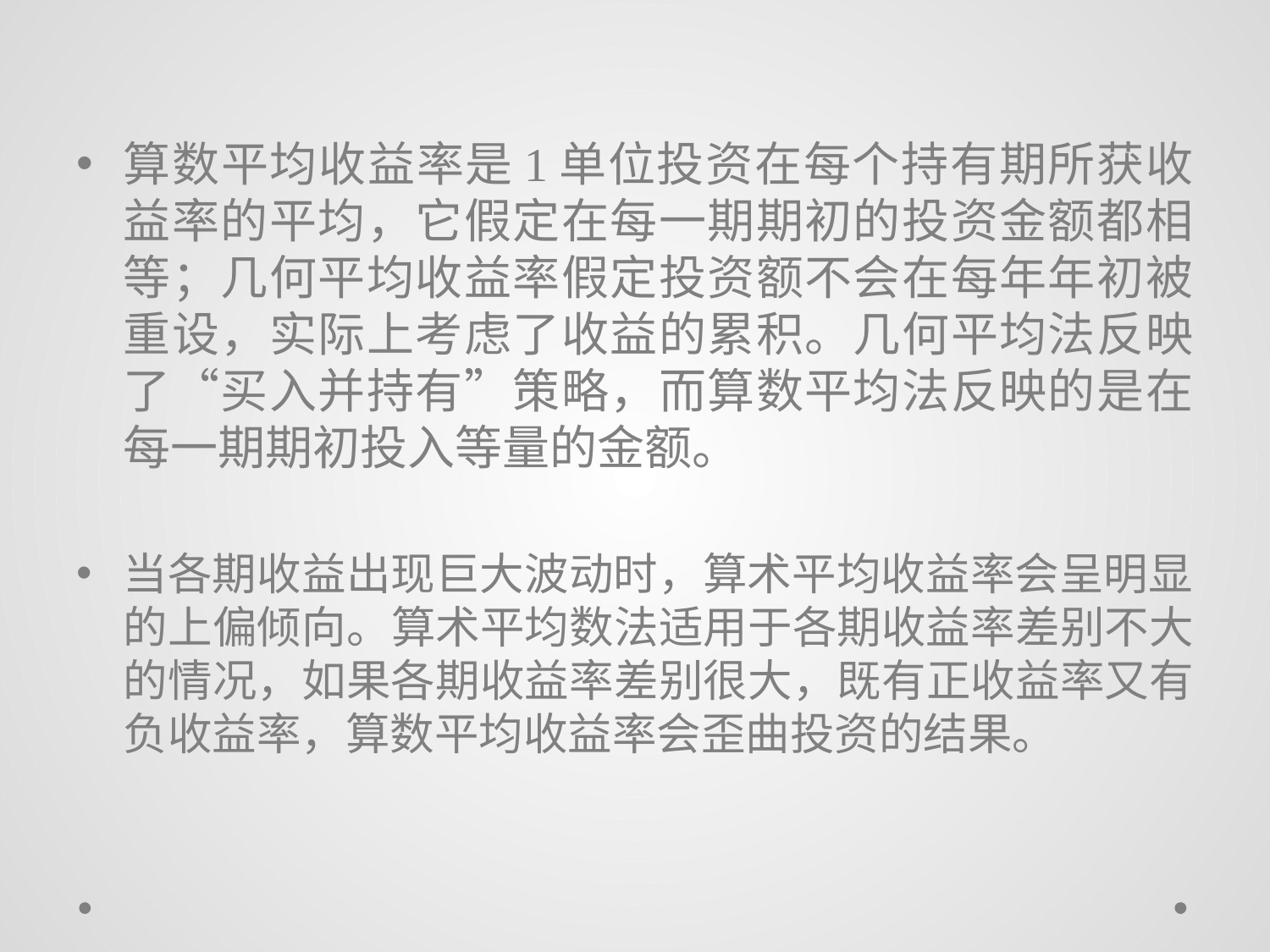

算数平均收益率是1单位投资在每个持有期所获收益率的平均，它假定在每一期期初的投资金额都相等；几何平均收益率假定投资额不会在每年年初被重设，实际上考虑了收益的累积。几何平均法反映了“买入并持有”策略，而算数平均法反映的是在每一期期初投入等量的金额。

当各期收益出现巨大波动时，算术平均收益率会呈明显的上偏倾向。算术平均数法适用于各期收益率差别不大的情况，如果各期收益率差别很大，既有正收益率又有负收益率，算数平均收益率会歪曲投资的结果。